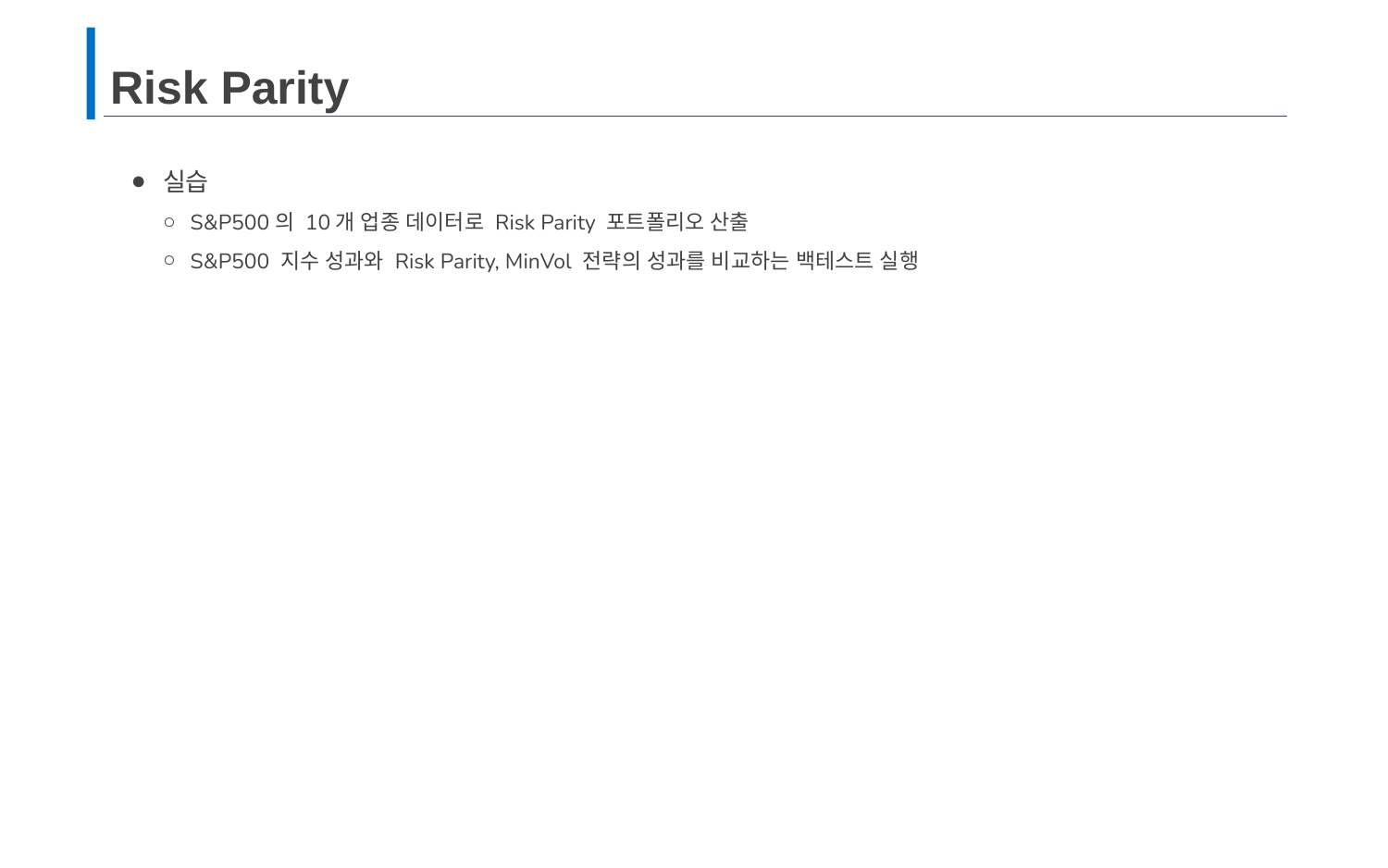

# Risk Parity
실습
S&P500의 10개 업종 데이터로 Risk Parity 포트폴리오 산출
S&P500 지수 성과와 Risk Parity, MinVol 전략의 성과를 비교하는 백테스트 실행